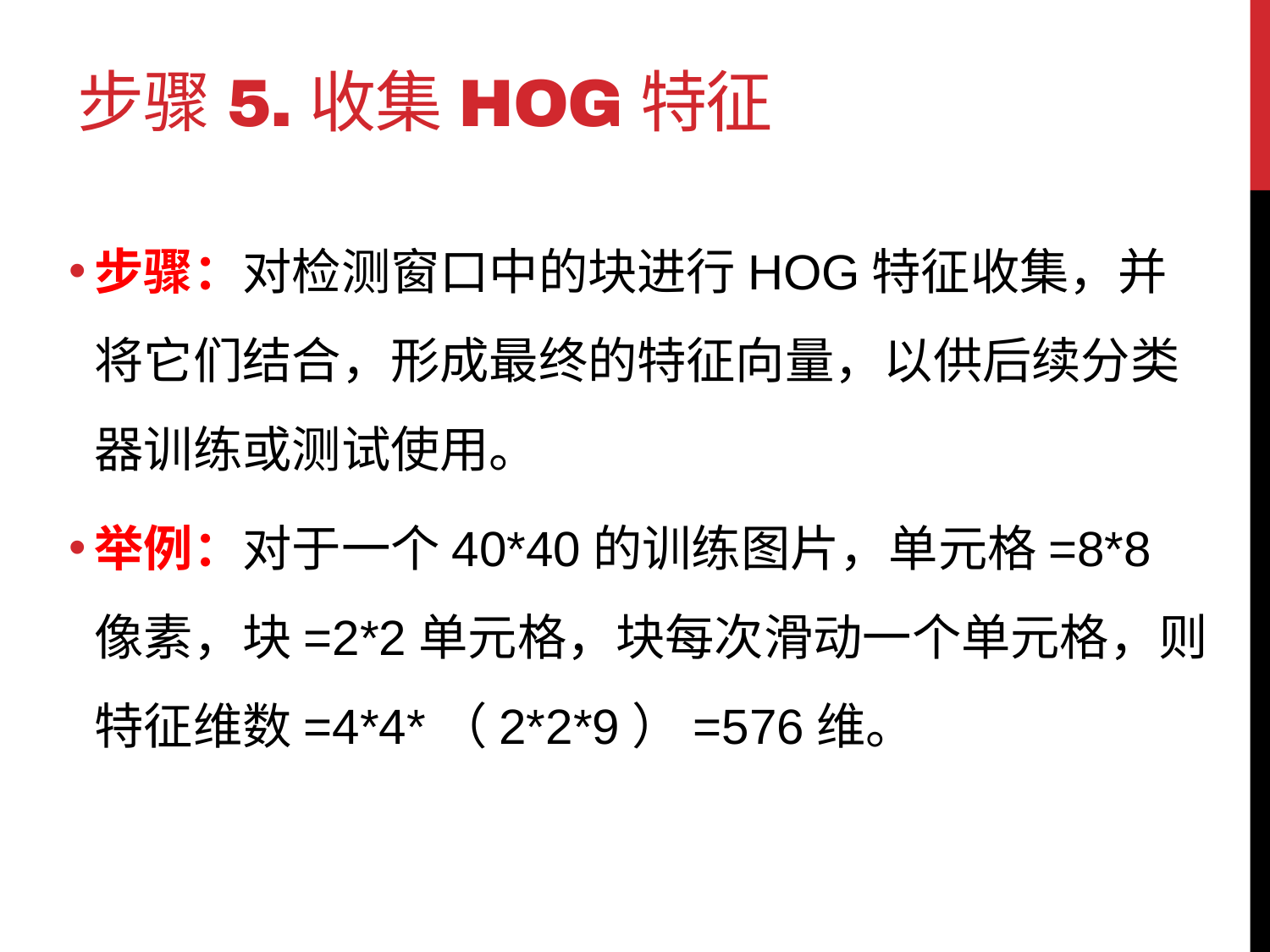

步骤5.收集HOG特征
步骤：对检测窗口中的块进行HOG特征收集，并将它们结合，形成最终的特征向量，以供后续分类器训练或测试使用。
举例：对于一个40*40的训练图片，单元格=8*8像素，块=2*2单元格，块每次滑动一个单元格，则特征维数=4*4*（2*2*9）=576维。